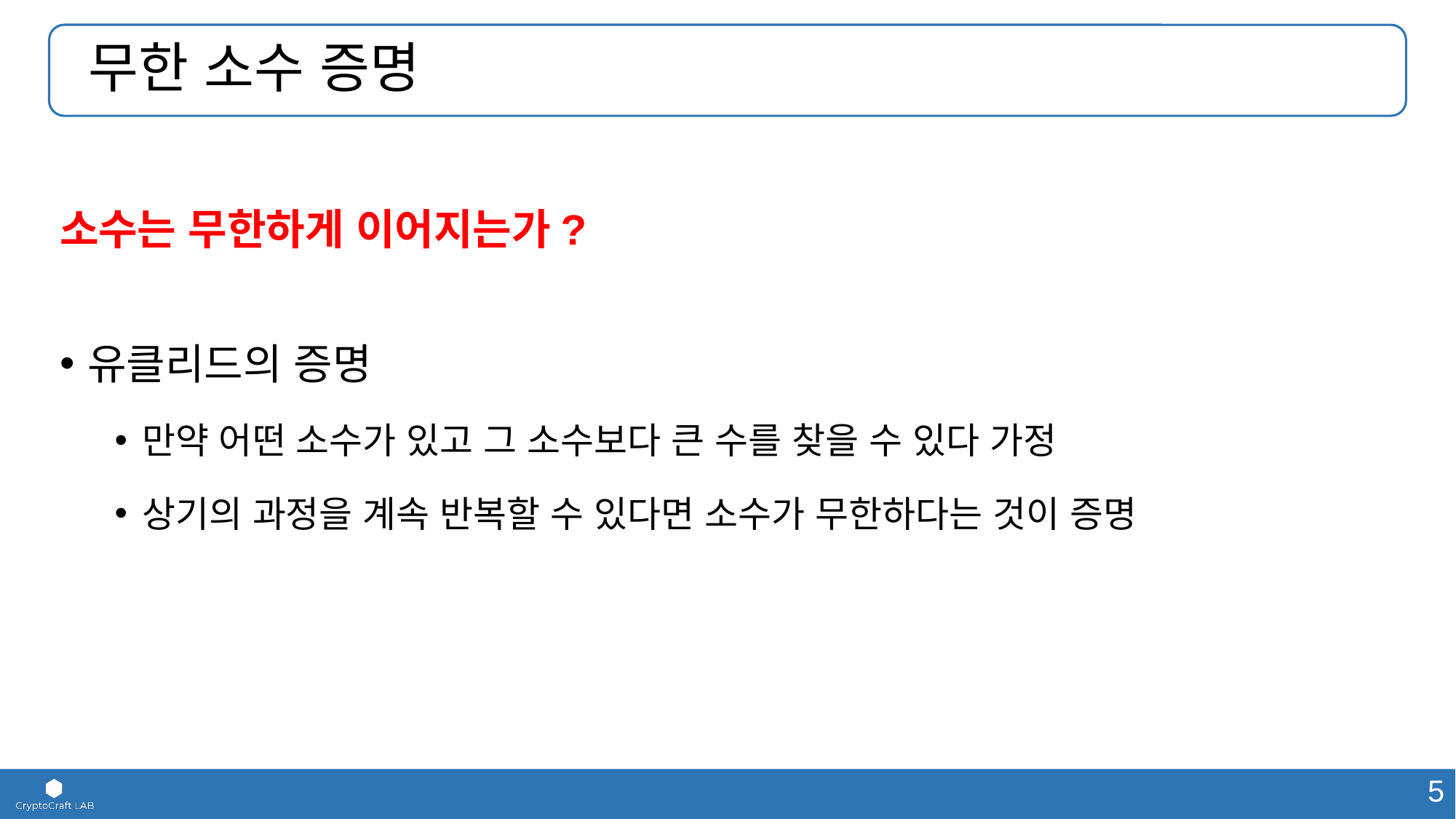

# 무한 소수 증명
소수는 무한하게 이어지는가?
유클리드의 증명
만약 어떤 소수가 있고 그 소수보다 큰 수를 찾을 수 있다 가정
상기의 과정을 계속 반복할 수 있다면 소수가 무한하다는 것이 증명